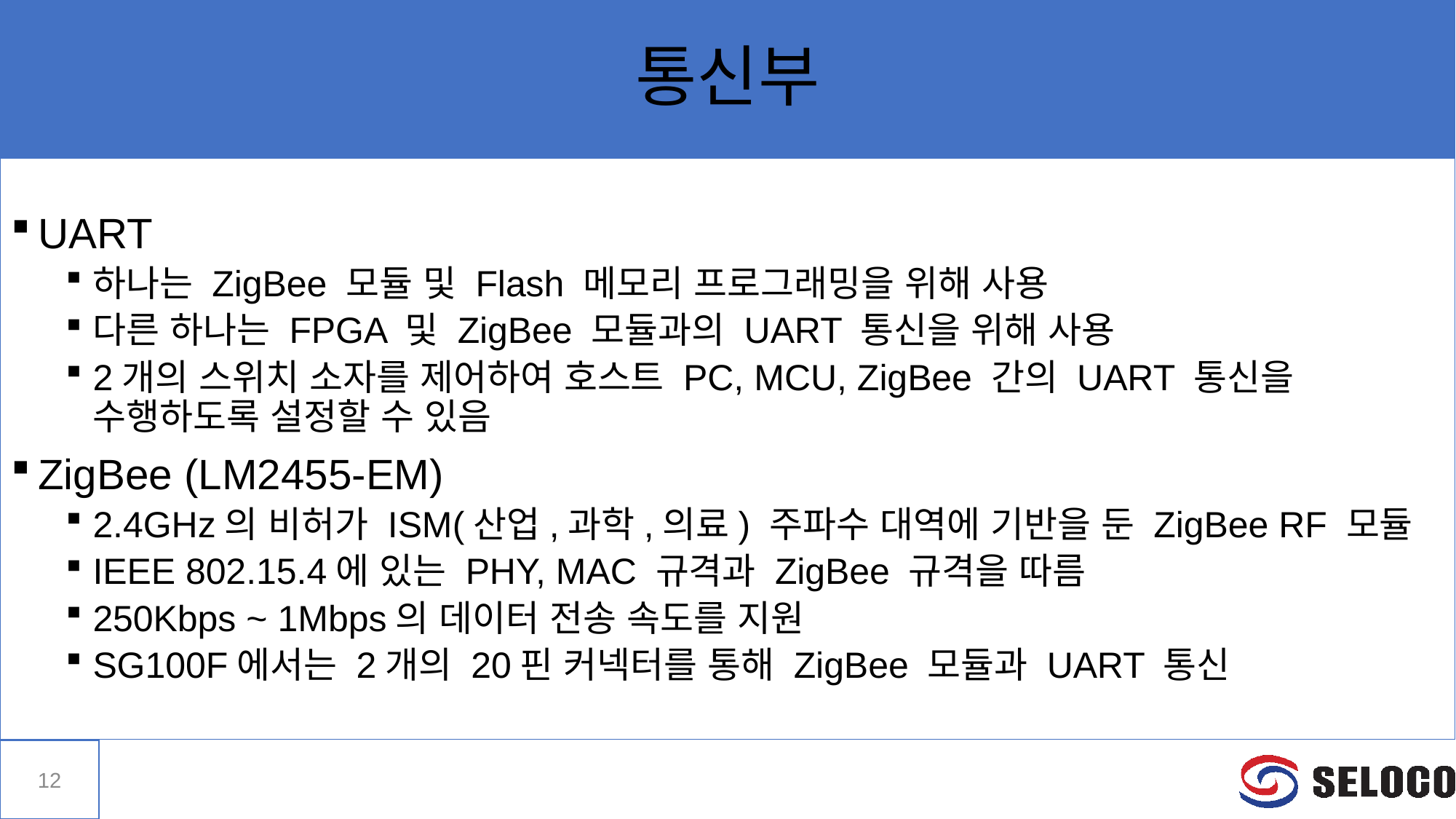

# 통신부
UART
하나는 ZigBee 모듈 및 Flash 메모리 프로그래밍을 위해 사용
다른 하나는 FPGA 및 ZigBee 모듈과의 UART 통신을 위해 사용
2개의 스위치 소자를 제어하여 호스트 PC, MCU, ZigBee 간의 UART 통신을 수행하도록 설정할 수 있음
ZigBee (LM2455-EM)
2.4GHz의 비허가 ISM(산업,과학,의료) 주파수 대역에 기반을 둔 ZigBee RF 모듈
IEEE 802.15.4에 있는 PHY, MAC 규격과 ZigBee 규격을 따름
250Kbps ~ 1Mbps의 데이터 전송 속도를 지원
SG100F에서는 2개의 20핀 커넥터를 통해 ZigBee 모듈과 UART 통신
12